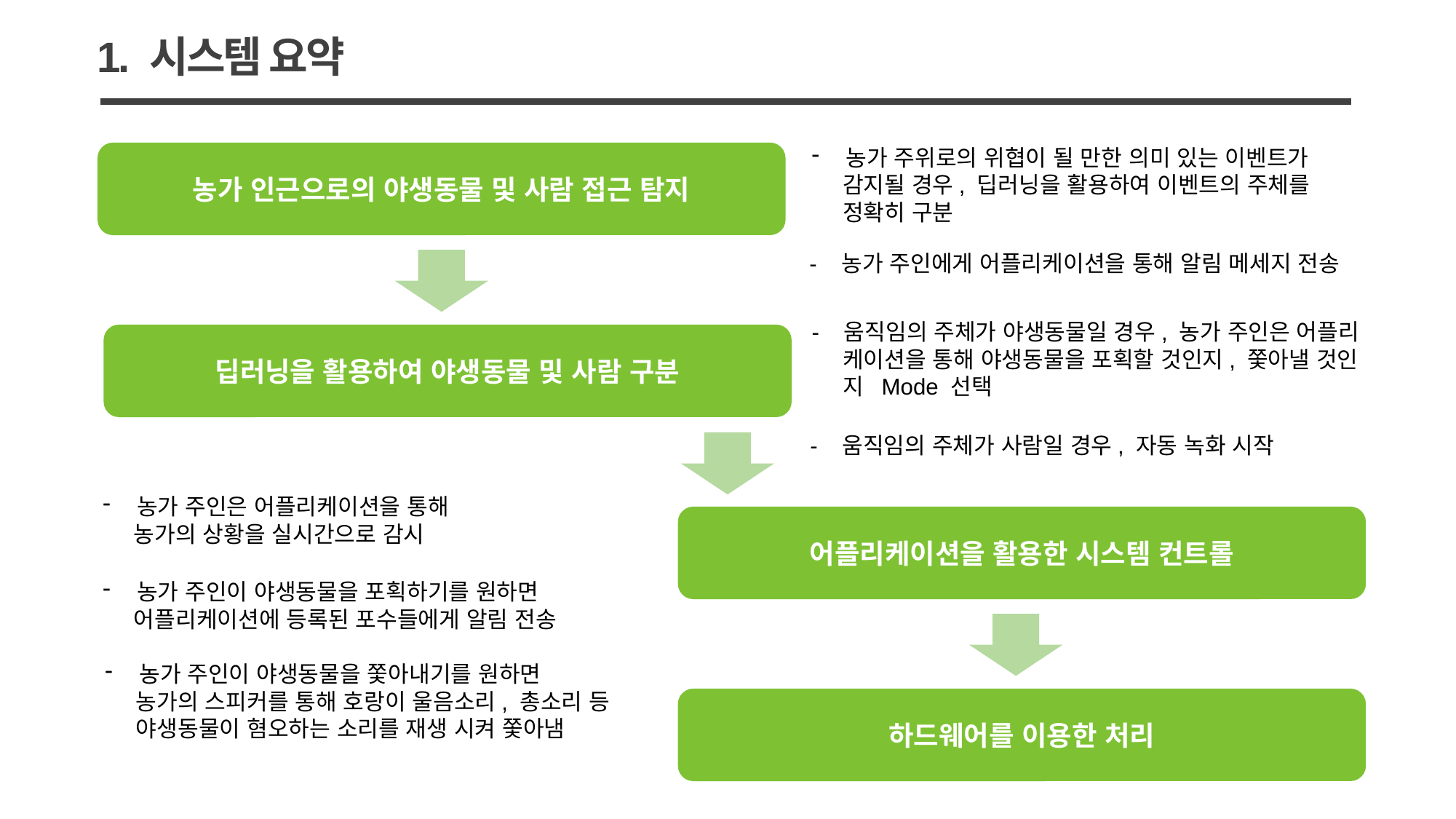

1. 시스템 요약
농가 주위로의 위협이 될 만한 의미 있는 이벤트가
    감지될 경우, 딥러닝을 활용하여 이벤트의 주체를
    정확히 구분
농가 인근으로의 야생동물 및 사람 접근 탐지
-   농가 주인에게 어플리케이션을 통해 알림 메세지 전송

-   움직임의 주체가 야생동물일 경우, 농가 주인은 어플리
    케이션을 통해 야생동물을 포획할 것인지, 쫓아낼 것인
    지  Mode 선택
딥러닝을 활용하여 야생동물 및 사람 구분
-   움직임의 주체가 사람일 경우, 자동 녹화 시작

농가 주인은 어플리케이션을 통해
    농가의 상황을 실시간으로 감시
어플리케이션을 활용한 시스템 컨트롤
농가 주인이 야생동물을 포획하기를 원하면
    어플리케이션에 등록된 포수들에게 알림 전송

농가 주인이 야생동물을 쫓아내기를 원하면
    농가의 스피커를 통해 호랑이 울음소리, 총소리 등
    야생동물이 혐오하는 소리를 재생 시켜 쫓아냄
하드웨어를 이용한 처리